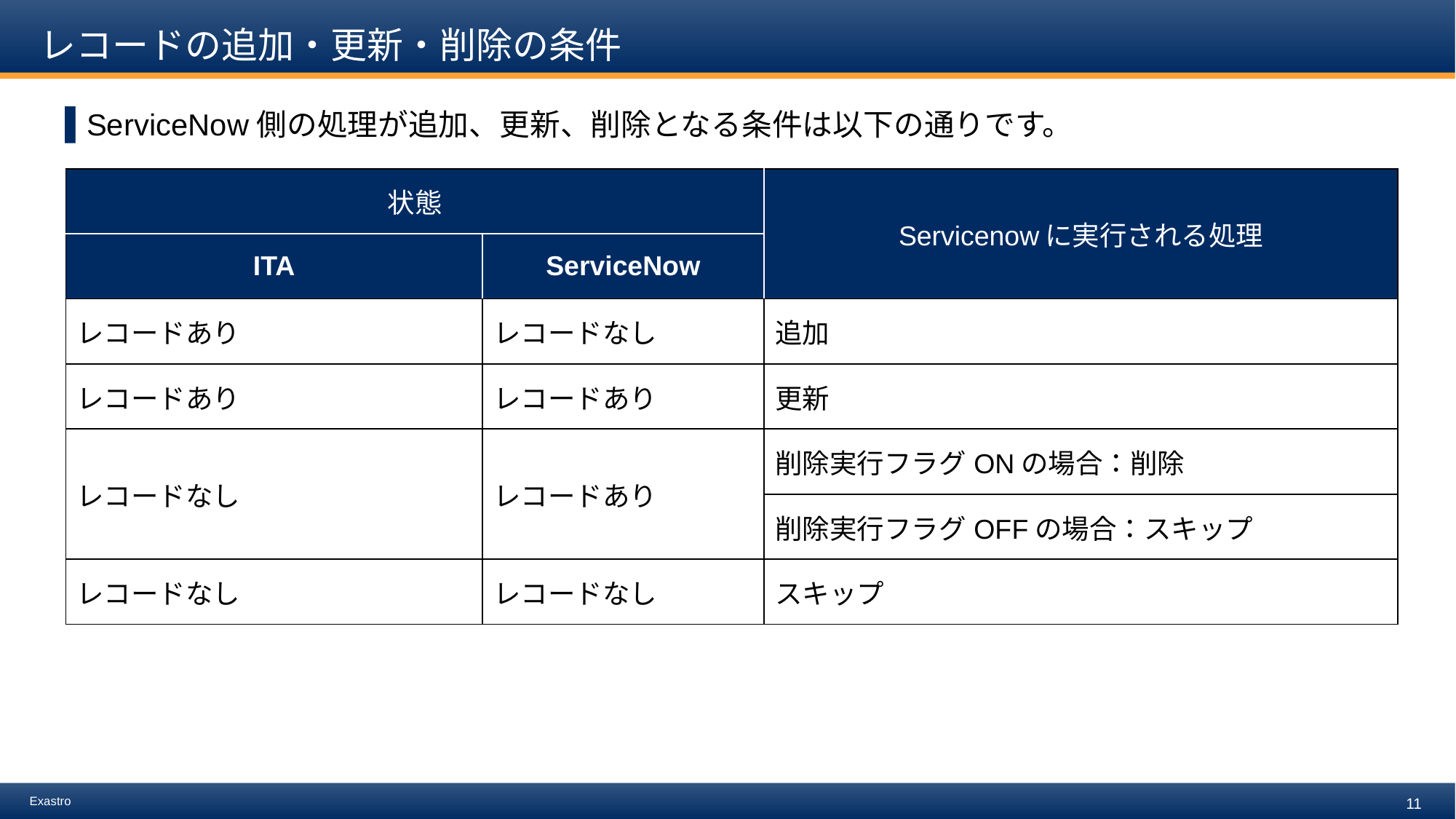

# レコードの追加・更新・削除の条件
ServiceNow側の処理が追加、更新、削除となる条件は以下の通りです。

| 状態 |  | Servicenowに実行される処理 |
| --- | --- | --- |
| ITA | ServiceNow |  |
| レコードあり | レコードなし | 追加 |
| レコードあり | レコードあり | 更新 |
| レコードなし | レコードあり | 削除実行フラグONの場合：削除 |
|  |  | 削除実行フラグOFFの場合：スキップ |
| レコードなし | レコードなし | スキップ |